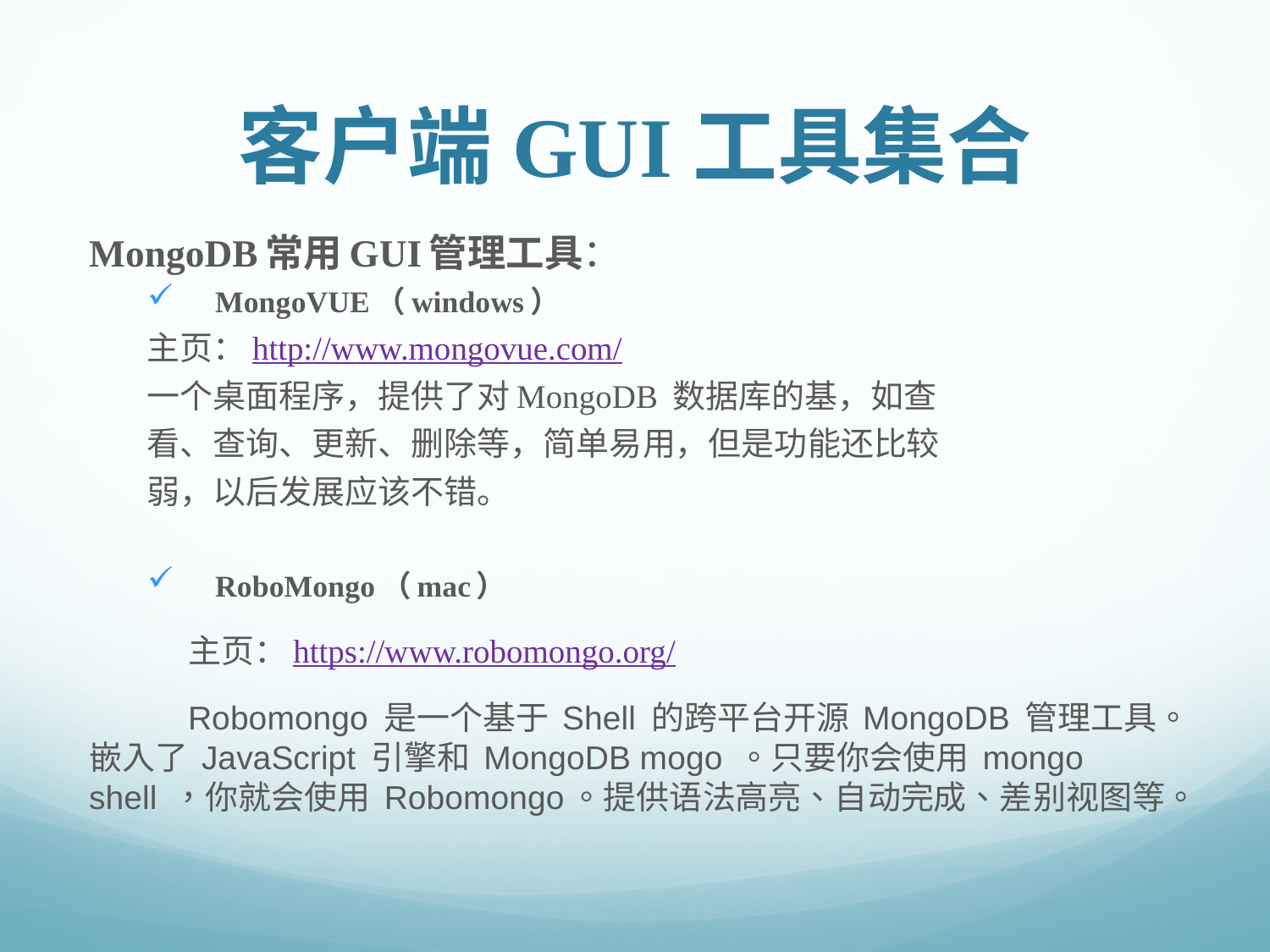

# 客户端GUI工具集合
MongoDB常用GUI管理工具：
MongoVUE（windows）
主页：http://www.mongovue.com/
一个桌面程序，提供了对MongoDB 数据库的基，如查
看、查询、更新、删除等，简单易用，但是功能还比较
弱，以后发展应该不错。

RoboMongo（mac）
  	主页：https://www.robomongo.org/
	Robomongo 是一个基于 Shell 的跨平台开源 MongoDB 管理工具。嵌入了 JavaScript 引擎和 MongoDB mogo 。只要你会使用 mongo shell ，你就会使用 Robomongo。提供语法高亮、自动完成、差别视图等。